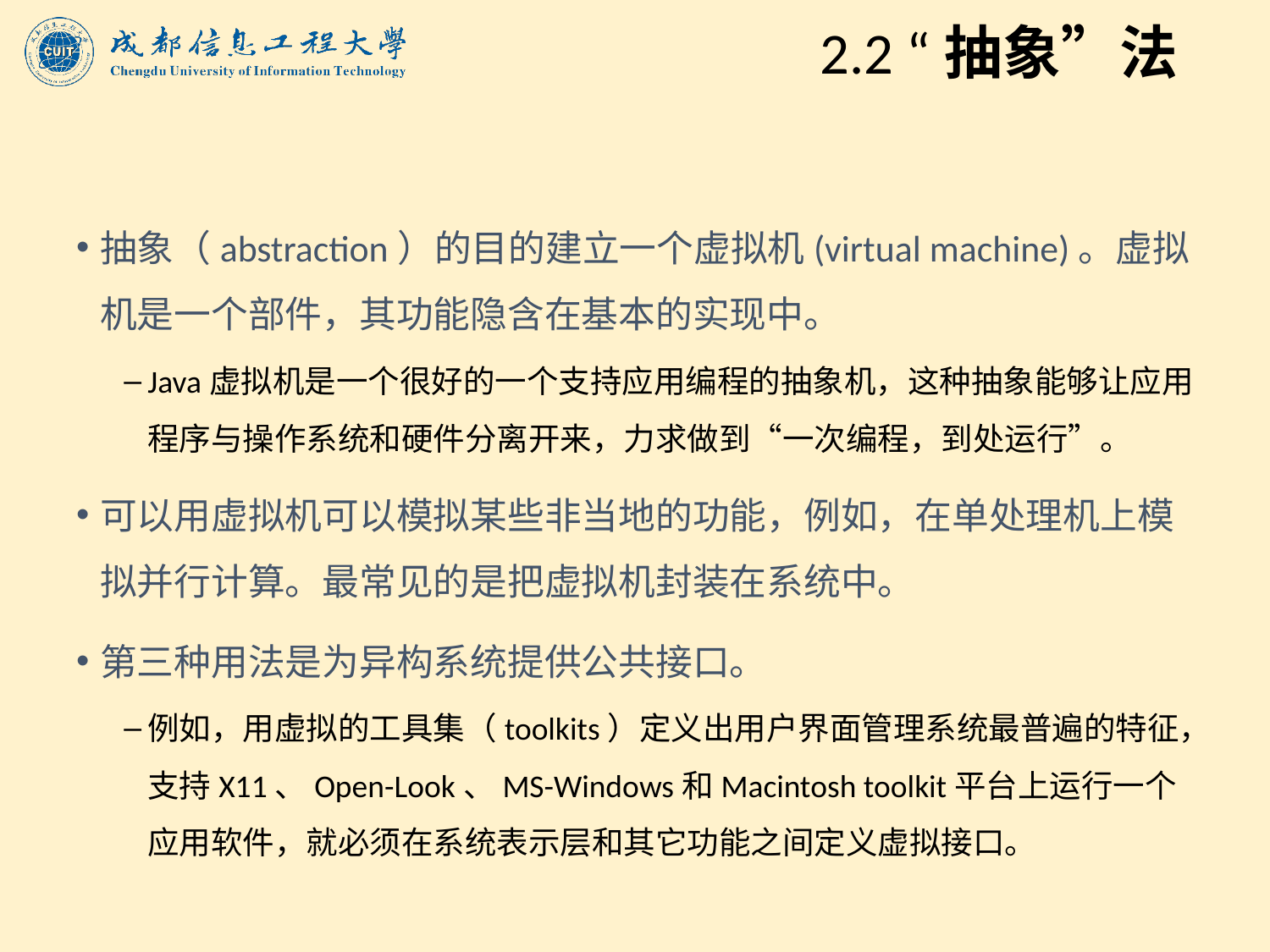

# 2.2 “抽象”法
抽象（abstraction）的目的建立一个虚拟机(virtual machine)。虚拟机是一个部件，其功能隐含在基本的实现中。
Java虚拟机是一个很好的一个支持应用编程的抽象机，这种抽象能够让应用程序与操作系统和硬件分离开来，力求做到“一次编程，到处运行”。
可以用虚拟机可以模拟某些非当地的功能，例如，在单处理机上模拟并行计算。最常见的是把虚拟机封装在系统中。
第三种用法是为异构系统提供公共接口。
例如，用虚拟的工具集（toolkits）定义出用户界面管理系统最普遍的特征，支持X11、Open-Look、MS-Windows和Macintosh toolkit平台上运行一个应用软件，就必须在系统表示层和其它功能之间定义虚拟接口。